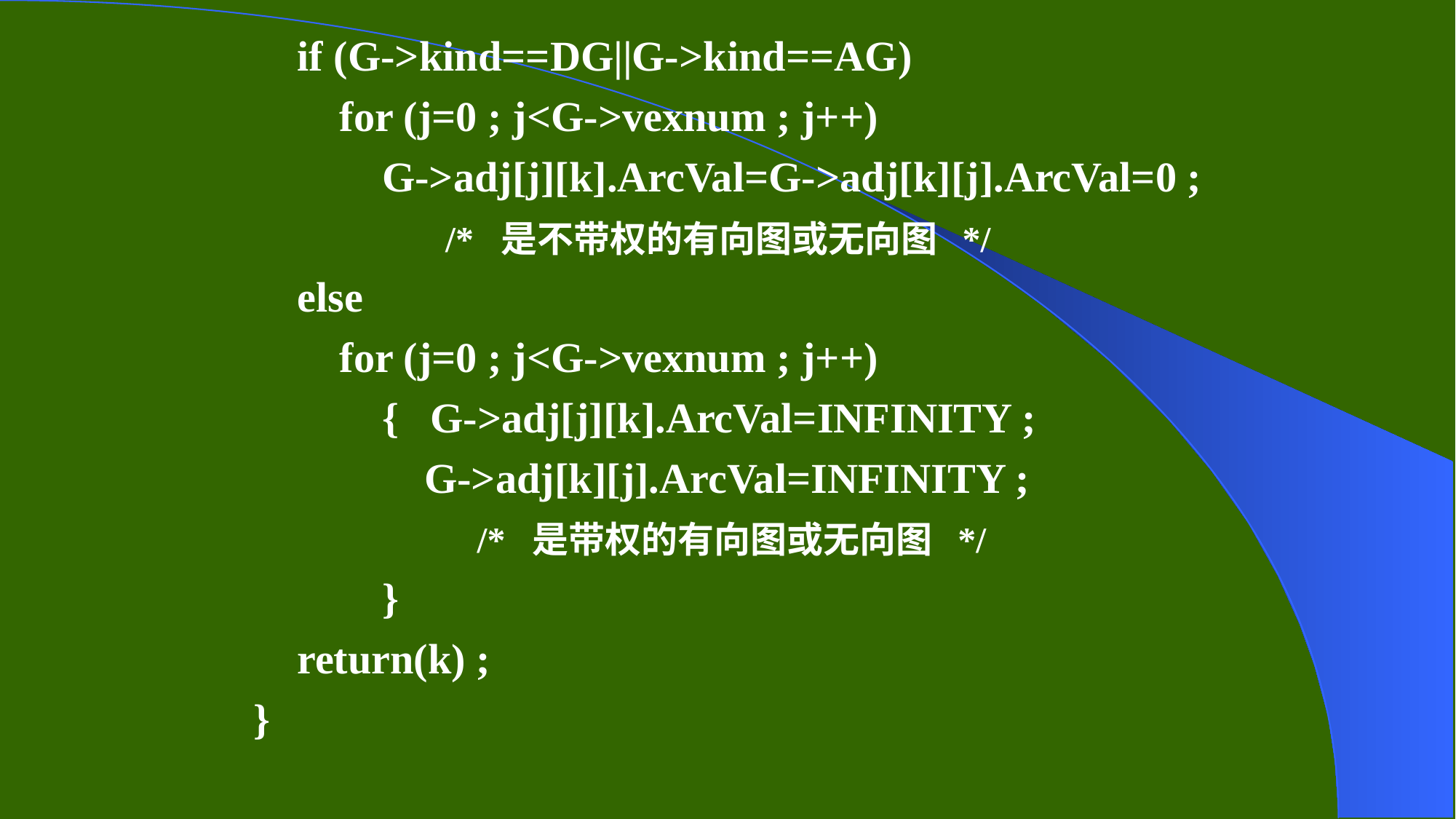

if (G->kind==DG||G->kind==AG)
for (j=0 ; j<G->vexnum ; j++)
G->adj[j][k].ArcVal=G->adj[k][j].ArcVal=0 ;
      /*  是不带权的有向图或无向图  */
else
for (j=0 ; j<G->vexnum ; j++)
{   G->adj[j][k].ArcVal=INFINITY ;
    G->adj[k][j].ArcVal=INFINITY ;
         /*  是带权的有向图或无向图  */
}
return(k) ;
}